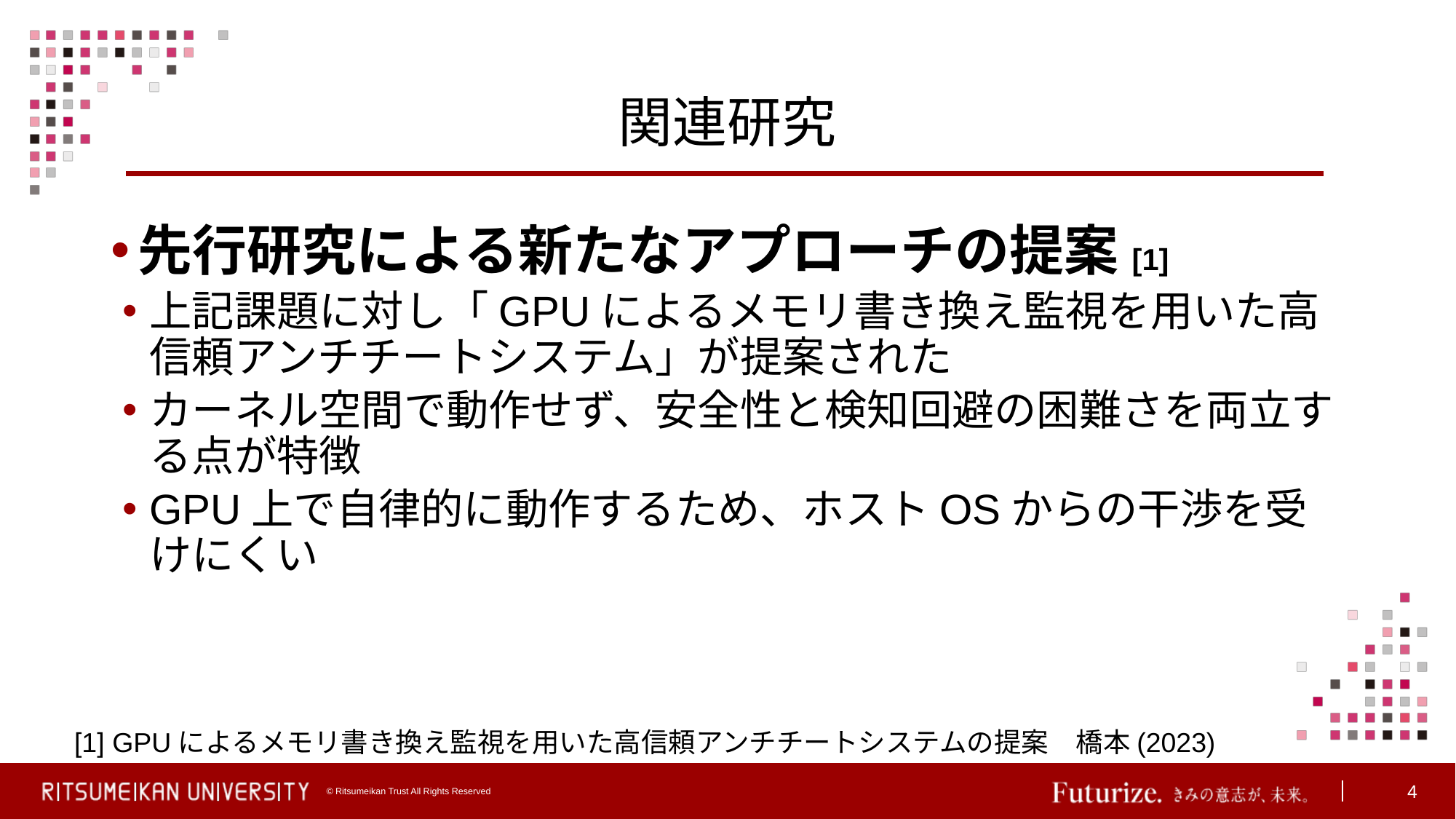

# 関連研究
先行研究による新たなアプローチの提案[1]
上記課題に対し「GPUによるメモリ書き換え監視を用いた高信頼アンチチートシステム」が提案された
カーネル空間で動作せず、安全性と検知回避の困難さを両立する点が特徴
GPU上で自律的に動作するため、ホストOSからの干渉を受けにくい
[1] GPUによるメモリ書き換え監視を用いた高信頼アンチチートシステムの提案　橋本(2023)